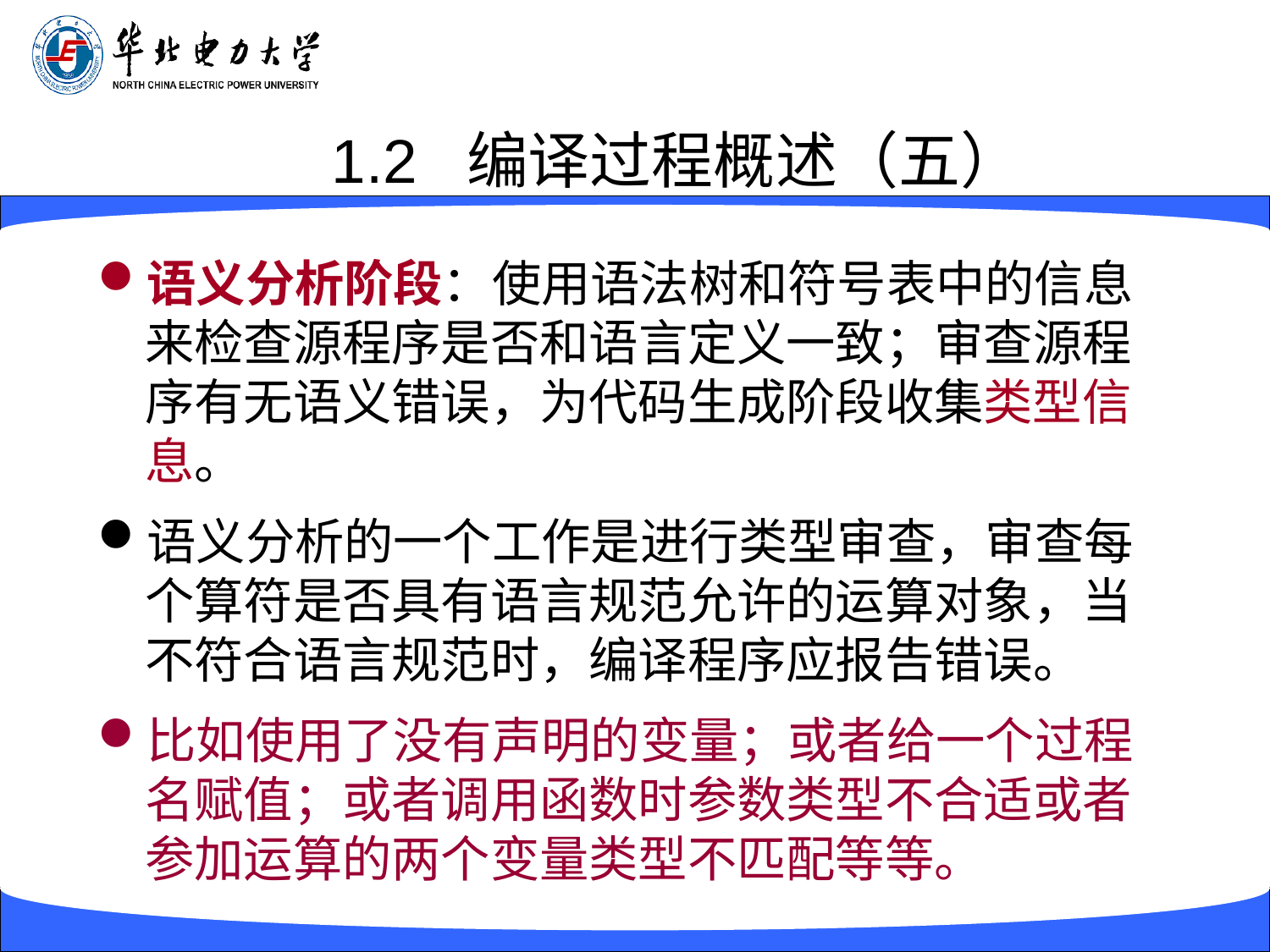

# 1.2  编译过程概述（五）
语义分析阶段：使用语法树和符号表中的信息来检查源程序是否和语言定义一致；审查源程序有无语义错误，为代码生成阶段收集类型信息。
语义分析的一个工作是进行类型审查，审查每个算符是否具有语言规范允许的运算对象，当不符合语言规范时，编译程序应报告错误。
比如使用了没有声明的变量；或者给一个过程名赋值；或者调用函数时参数类型不合适或者参加运算的两个变量类型不匹配等等。